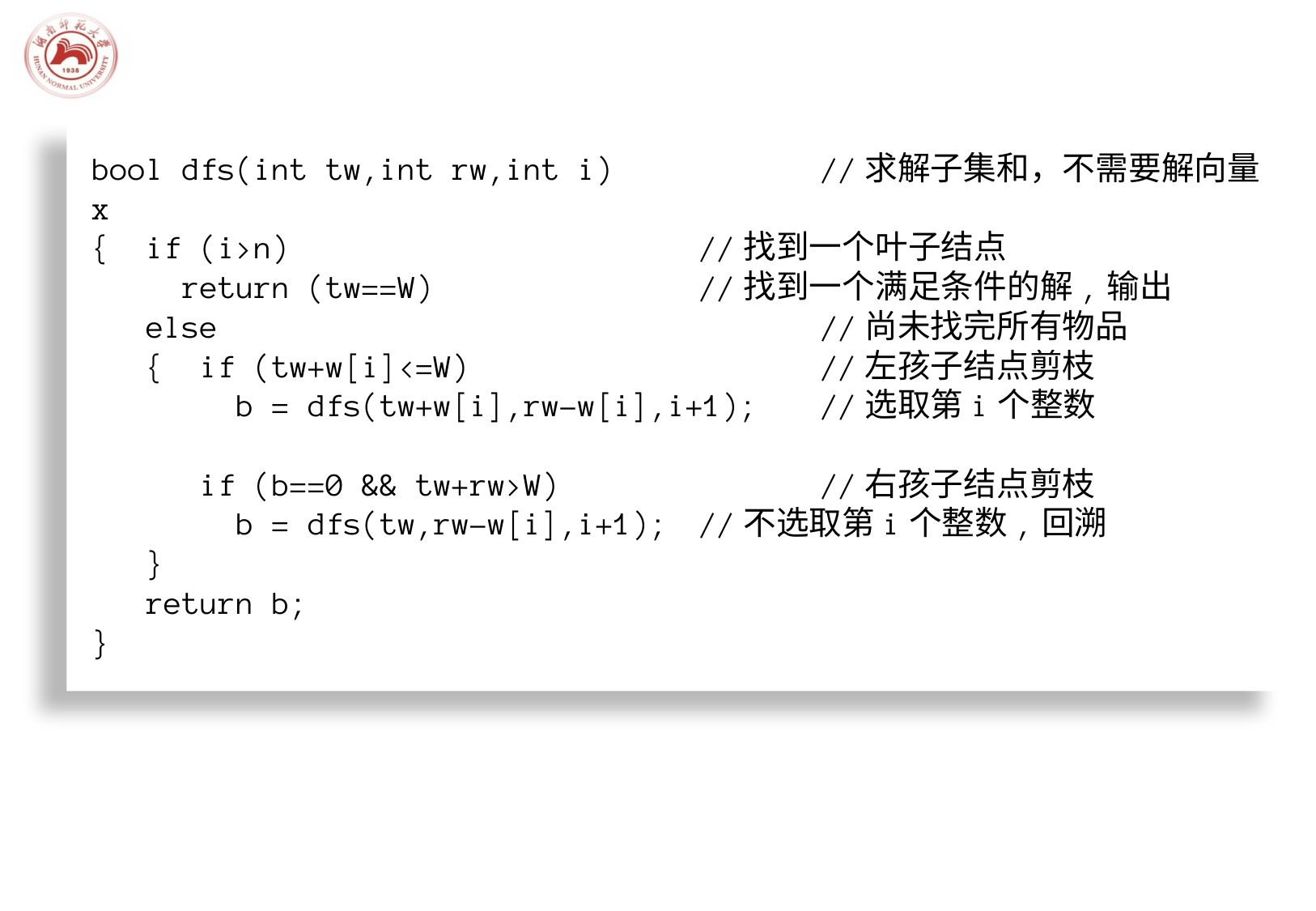

bool dfs(int tw,int rw,int i)	  	//求解子集和，不需要解向量x
{  if (i>n)				//找到一个叶子结点
     return (tw==W)			//找到一个满足条件的解,输出
   else					//尚未找完所有物品
   {  if (tw+w[i]<=W)			//左孩子结点剪枝
        b = dfs(tw+w[i],rw-w[i],i+1);	//选取第i个整数
      if (b==0 && tw+rw>W)			//右孩子结点剪枝
        b = dfs(tw,rw-w[i],i+1);	//不选取第i个整数,回溯
   }
   return b;
}